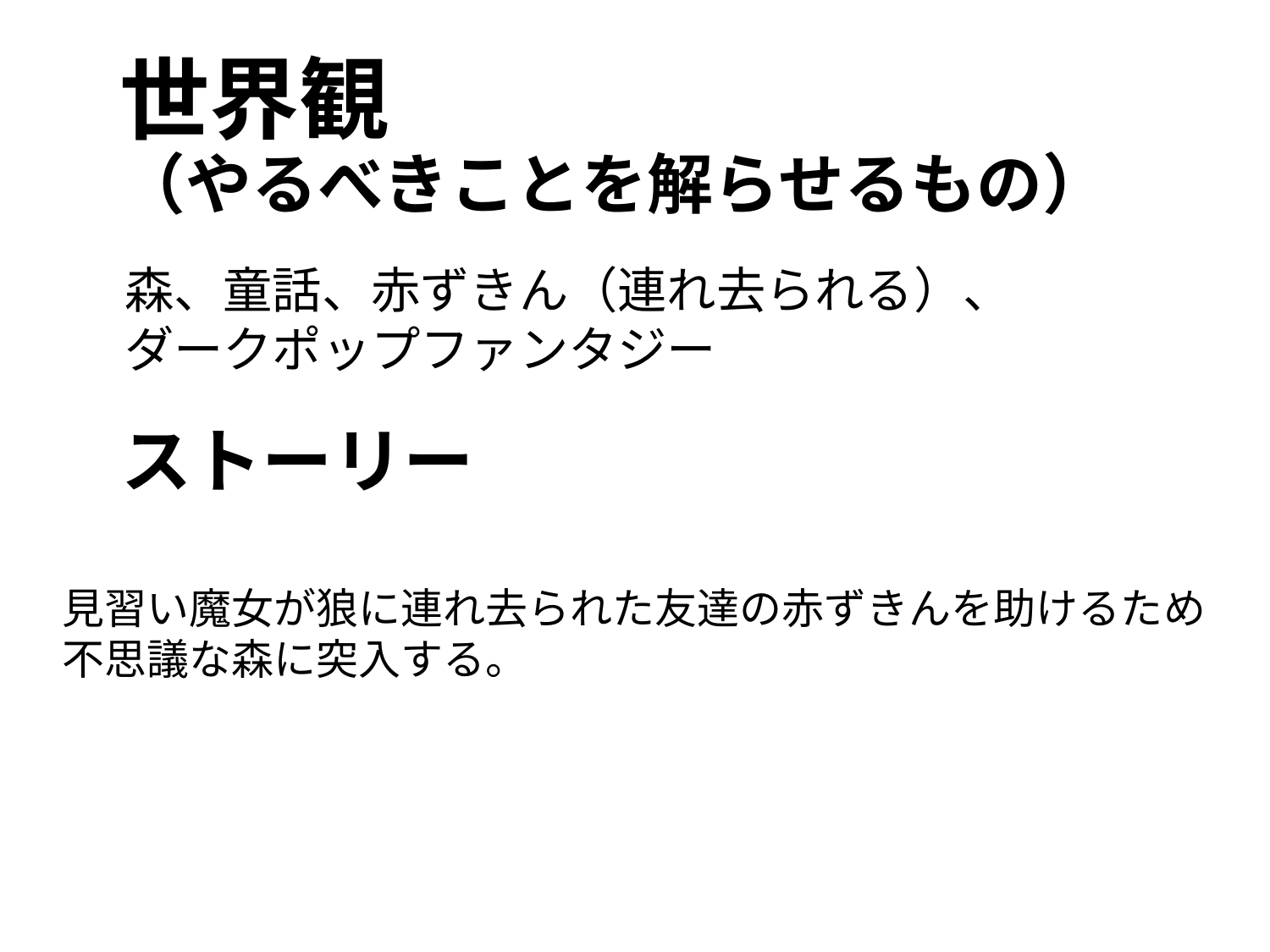

# 世界観 （やるべきことを解らせるもの）
森、童話、赤ずきん（連れ去られる）、
ダークポップファンタジー
ストーリー
見習い魔女が狼に連れ去られた友達の赤ずきんを助けるため
不思議な森に突入する。